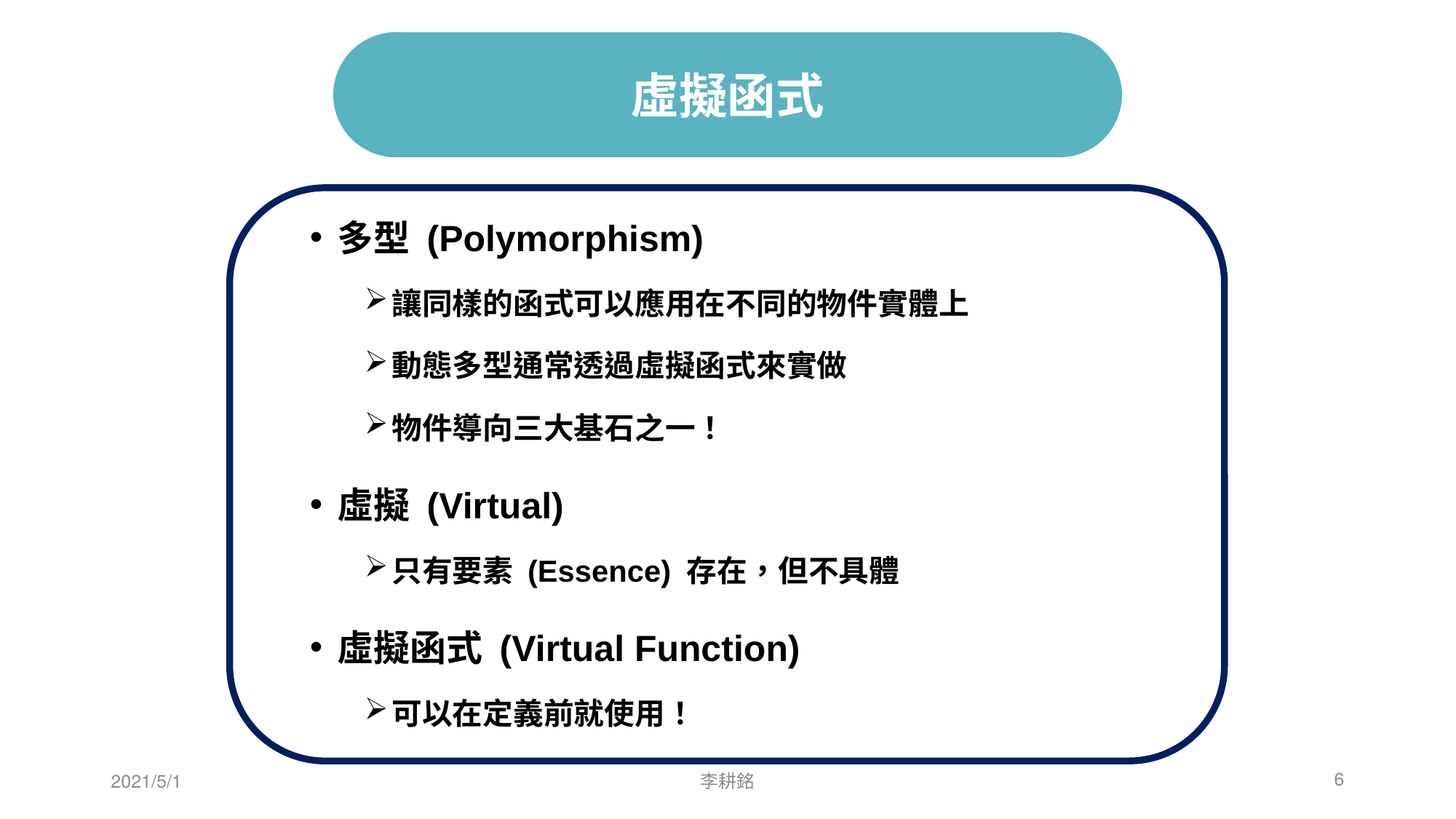

# 虛擬函式

多型 (Polymorphism)
讓同樣的函式可以應用在不同的物件實體上
動態多型通常透過虛擬函式來實做
物件導向三大基石之一！
虛擬 (Virtual)
只有要素 (Essence) 存在，但不具體
虛擬函式 (Virtual Function)
可以在定義前就使用！

2021/5/1
李耕銘
6